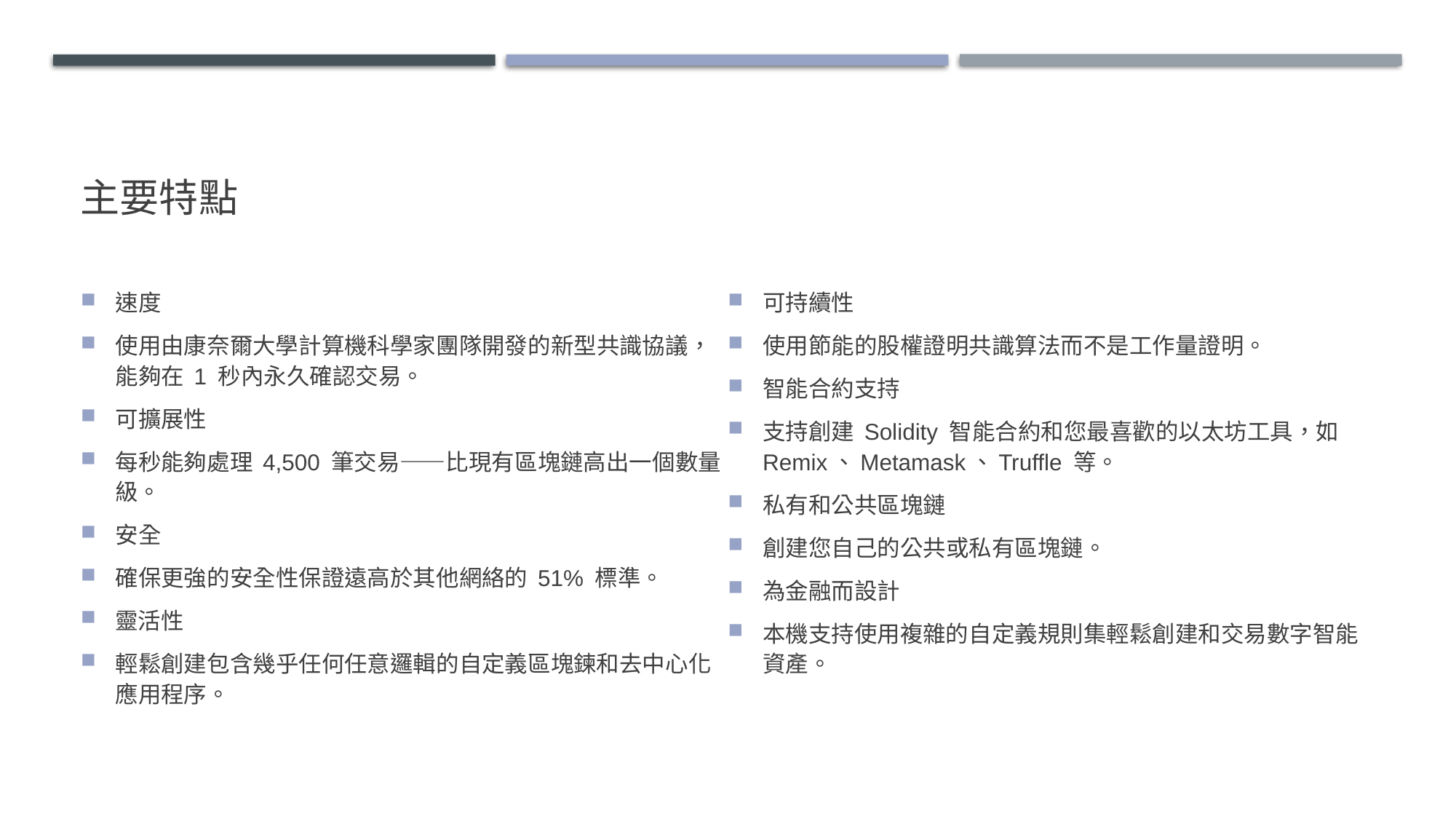

# 主要特點
速度
使用由康奈爾大學計算機科學家團隊開發的新型共識協議，能夠在 1 秒內永久確認交易。
可擴展性
每秒能夠處理 4,500 筆交易——比現有區塊鏈高出一個數量級。
安全
確保更強的安全性保證遠高於其他網絡的 51% 標準。
靈活性
輕鬆創建包含幾乎任何任意邏輯的自定義區塊鍊和去中心化應用程序。
可持續性
使用節能的股權證明共識算法而不是工作量證明。
智能合約支持
支持創建 Solidity 智能合約和您最喜歡的以太坊工具，如 Remix、Metamask、Truffle 等。
私有和公共區塊鏈
創建您自己的公共或私有區塊鏈。
為金融而設計
本機支持使用複雜的自定義規則集輕鬆創建和交易數字智能資產。